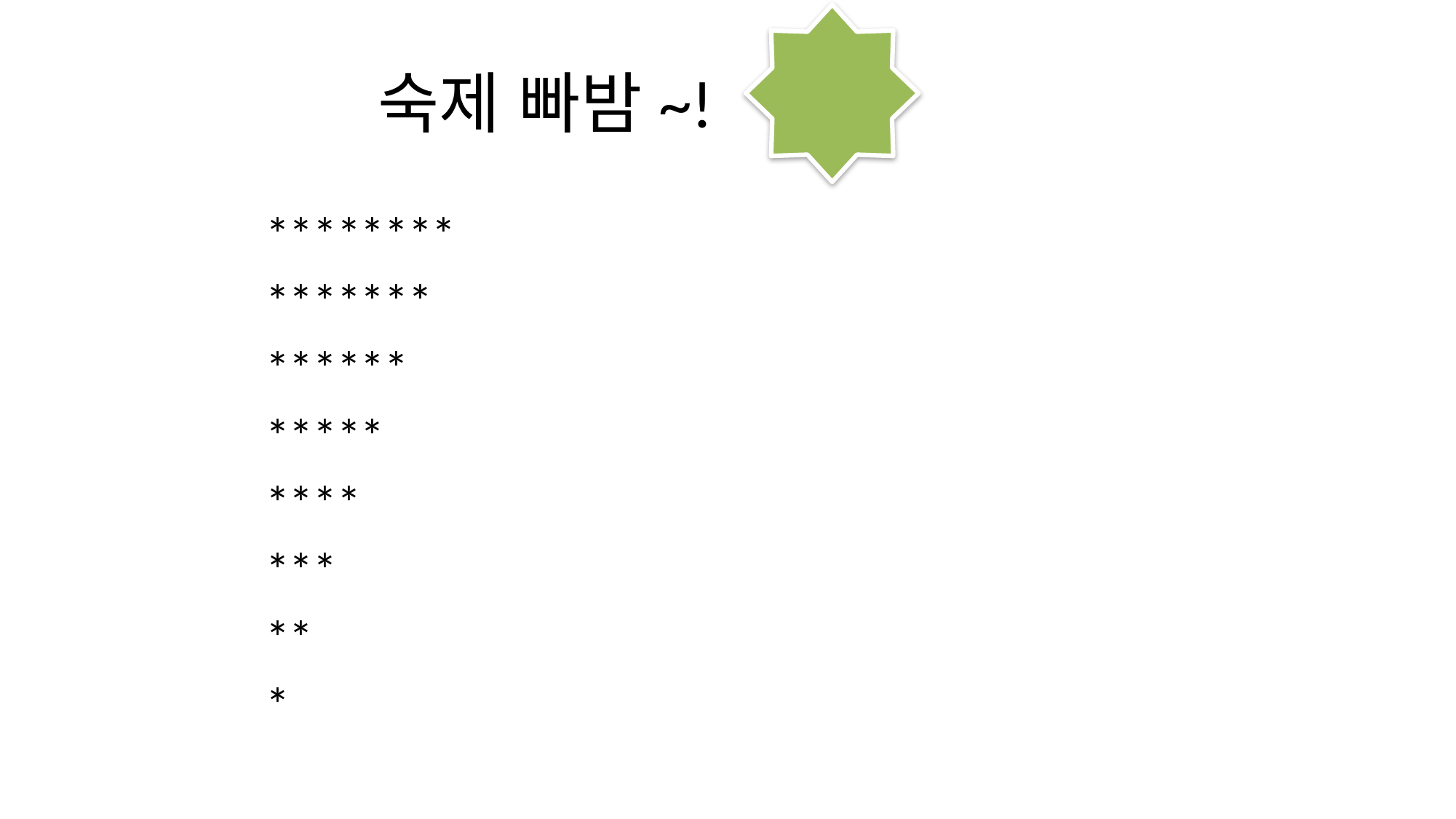

# 숙제 빠밤~!
********
*******
******
*****
****
***
**
*